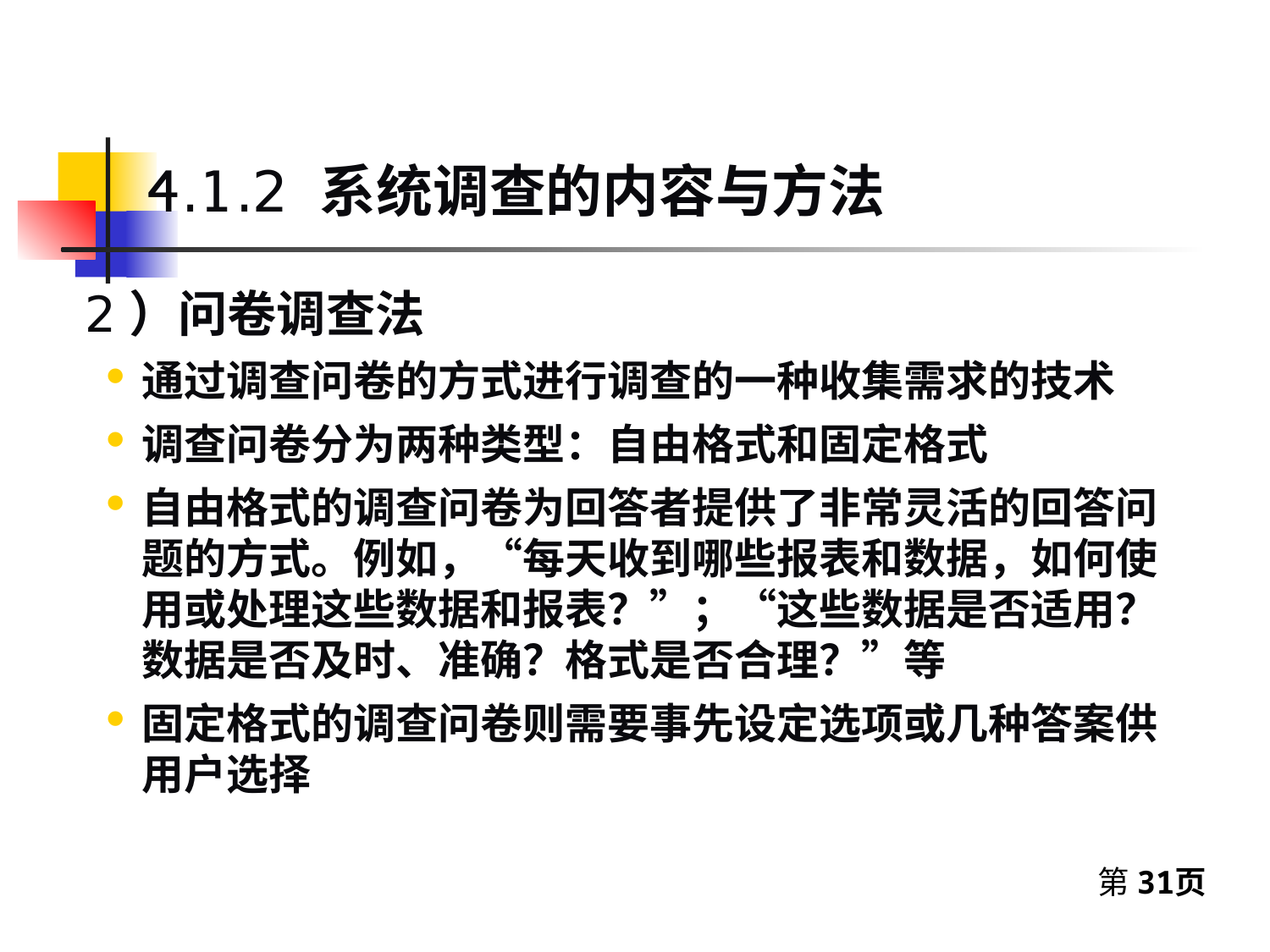

4.1.2 系统调查的内容与方法
2）问卷调查法
通过调查问卷的方式进行调查的一种收集需求的技术
调查问卷分为两种类型：自由格式和固定格式
自由格式的调查问卷为回答者提供了非常灵活的回答问题的方式。例如，“每天收到哪些报表和数据，如何使用或处理这些数据和报表？”；“这些数据是否适用？数据是否及时、准确？格式是否合理？”等
固定格式的调查问卷则需要事先设定选项或几种答案供用户选择